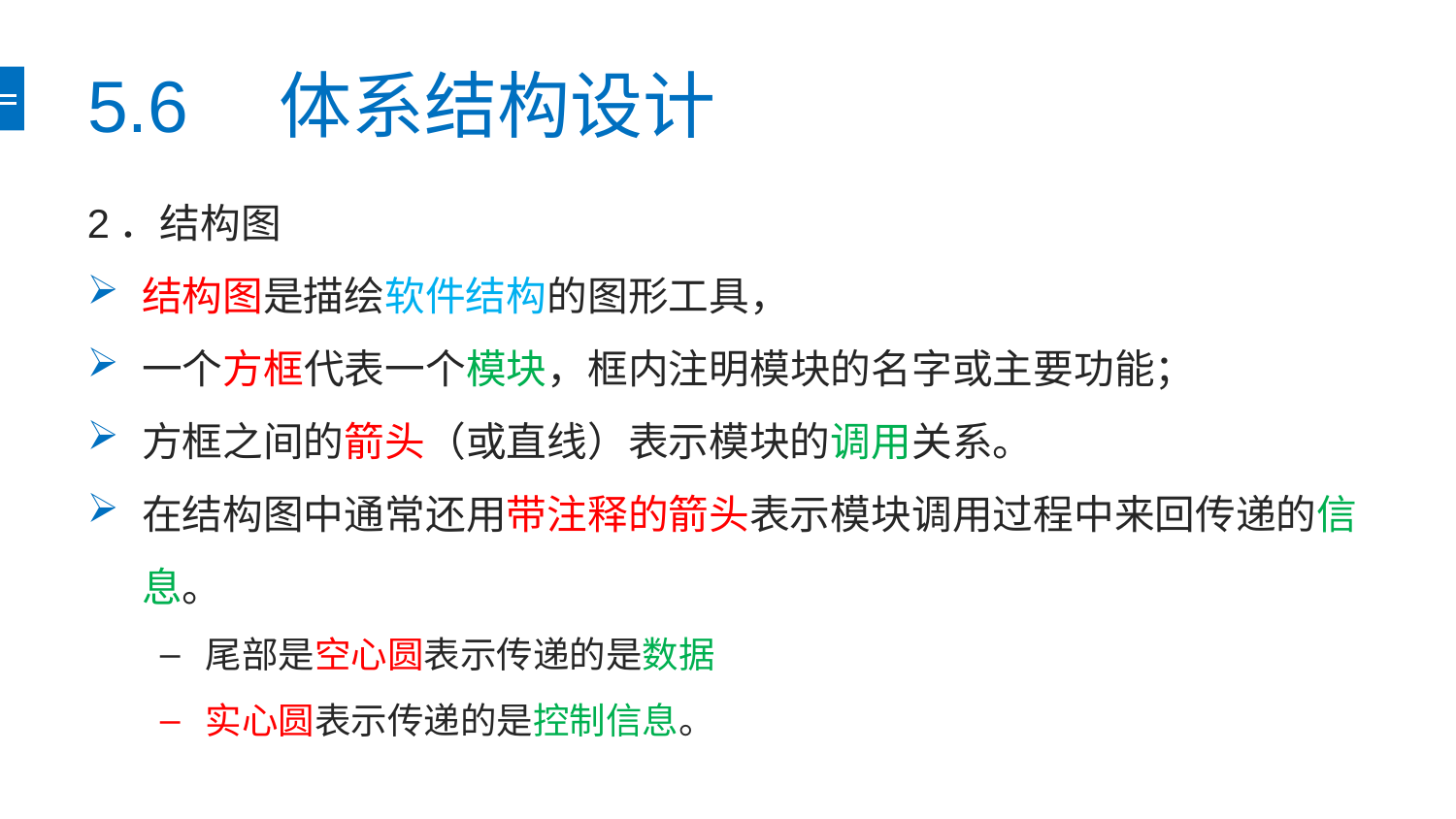

# 5.6　体系结构设计
2．结构图
结构图是描绘软件结构的图形工具，
一个方框代表一个模块，框内注明模块的名字或主要功能；
方框之间的箭头（或直线）表示模块的调用关系。
在结构图中通常还用带注释的箭头表示模块调用过程中来回传递的信息。
尾部是空心圆表示传递的是数据
实心圆表示传递的是控制信息。